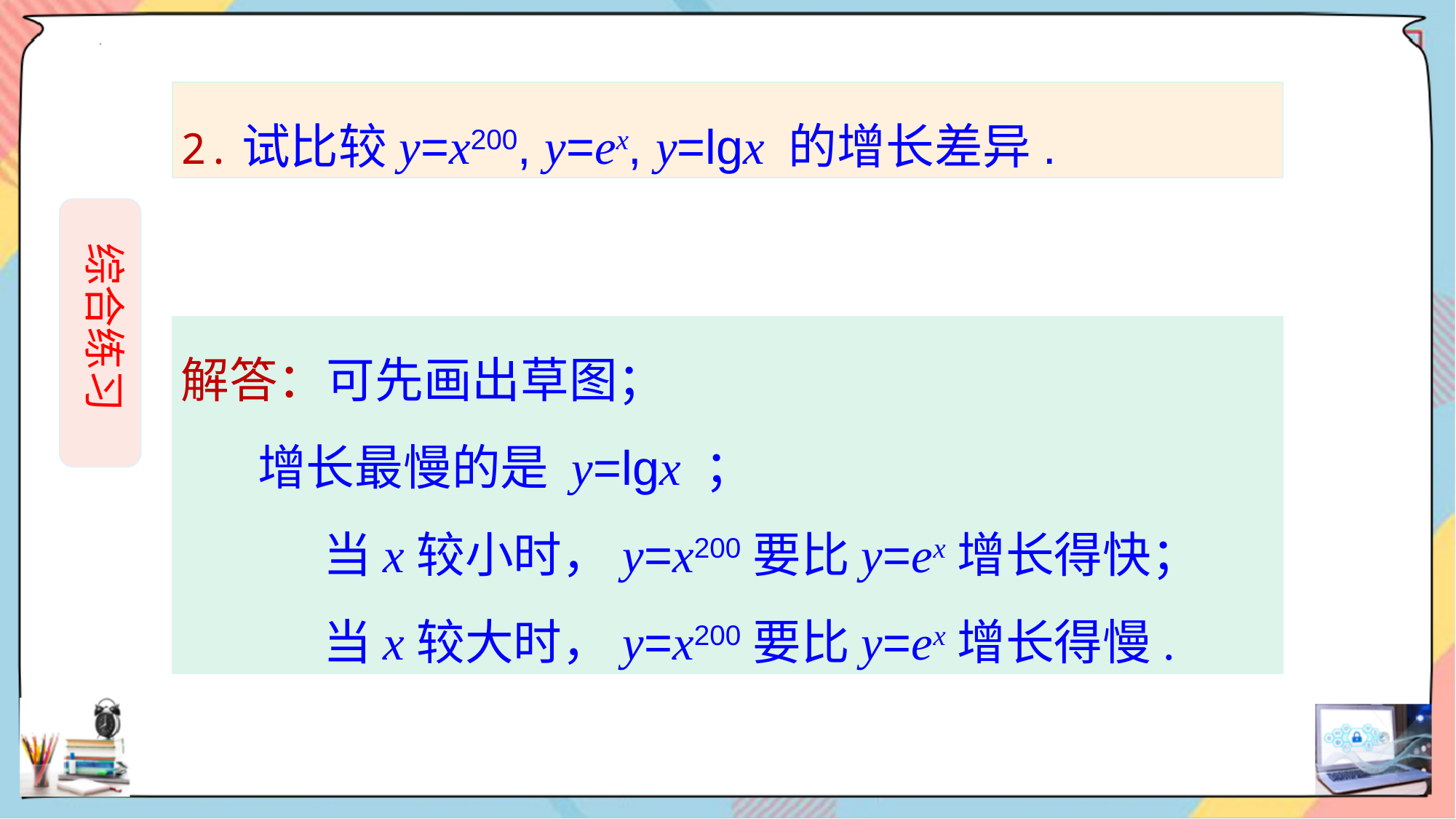

2.试比较y=x200, y=ex, y=lgx 的增长差异.
  综合练习
解答：可先画出草图；
      增长最慢的是 y=lgx ；
            当x较小时，y=x200要比y=ex增长得快；
            当x较大时，y=x200要比y=ex增长得慢.